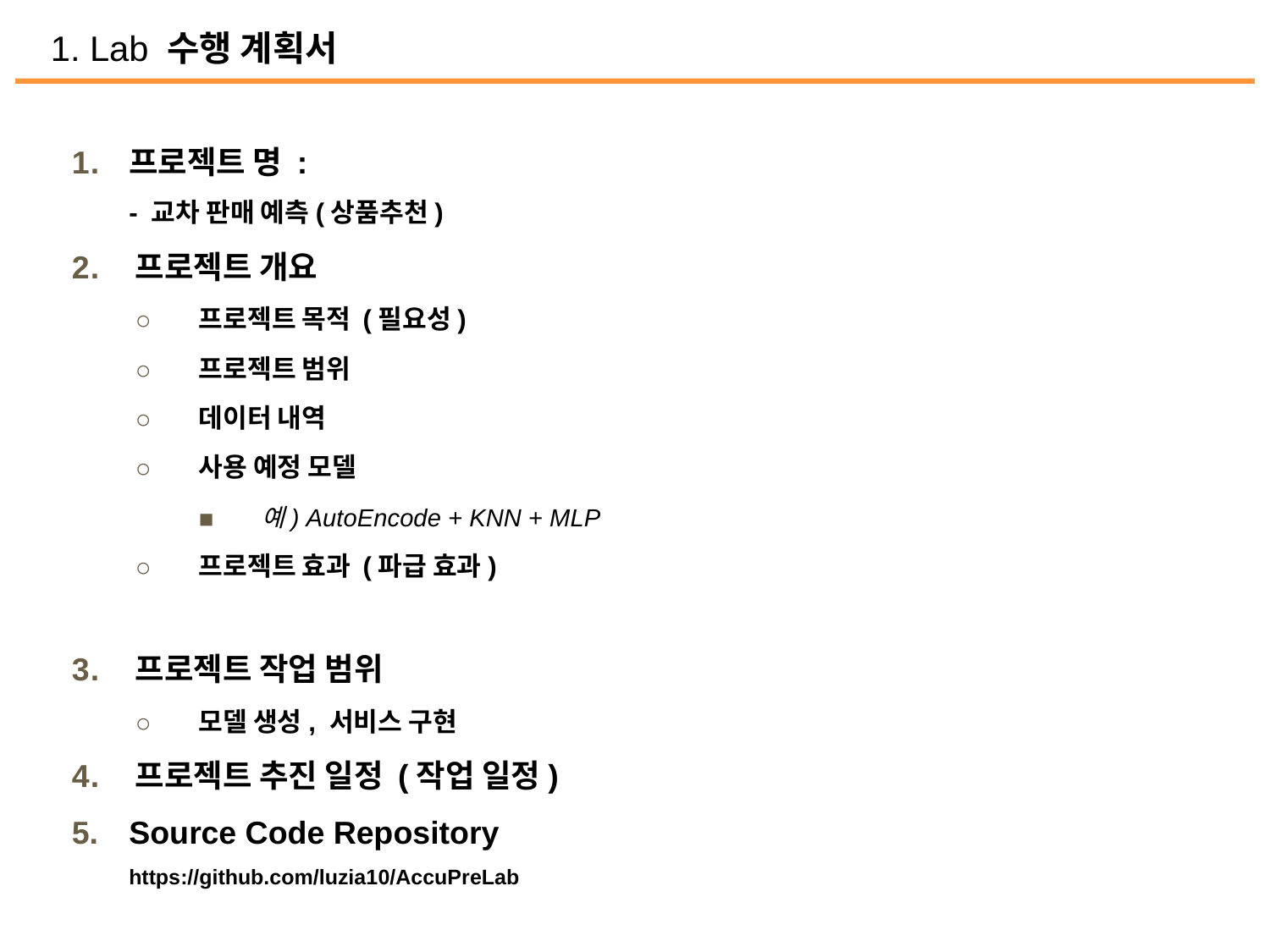

1. Lab 수행 계획서

프로젝트 명 :
- 교차 판매 예측(상품추천)
프로젝트 개요
프로젝트 목적 (필요성)
프로젝트 범위
데이터 내역
사용 예정 모델
예) AutoEncode + KNN + MLP
프로젝트 효과 (파급 효과)

프로젝트 작업 범위
모델 생성, 서비스 구현
프로젝트 추진 일정 (작업 일정)
Source Code Repository
https://github.com/luzia10/AccuPreLab